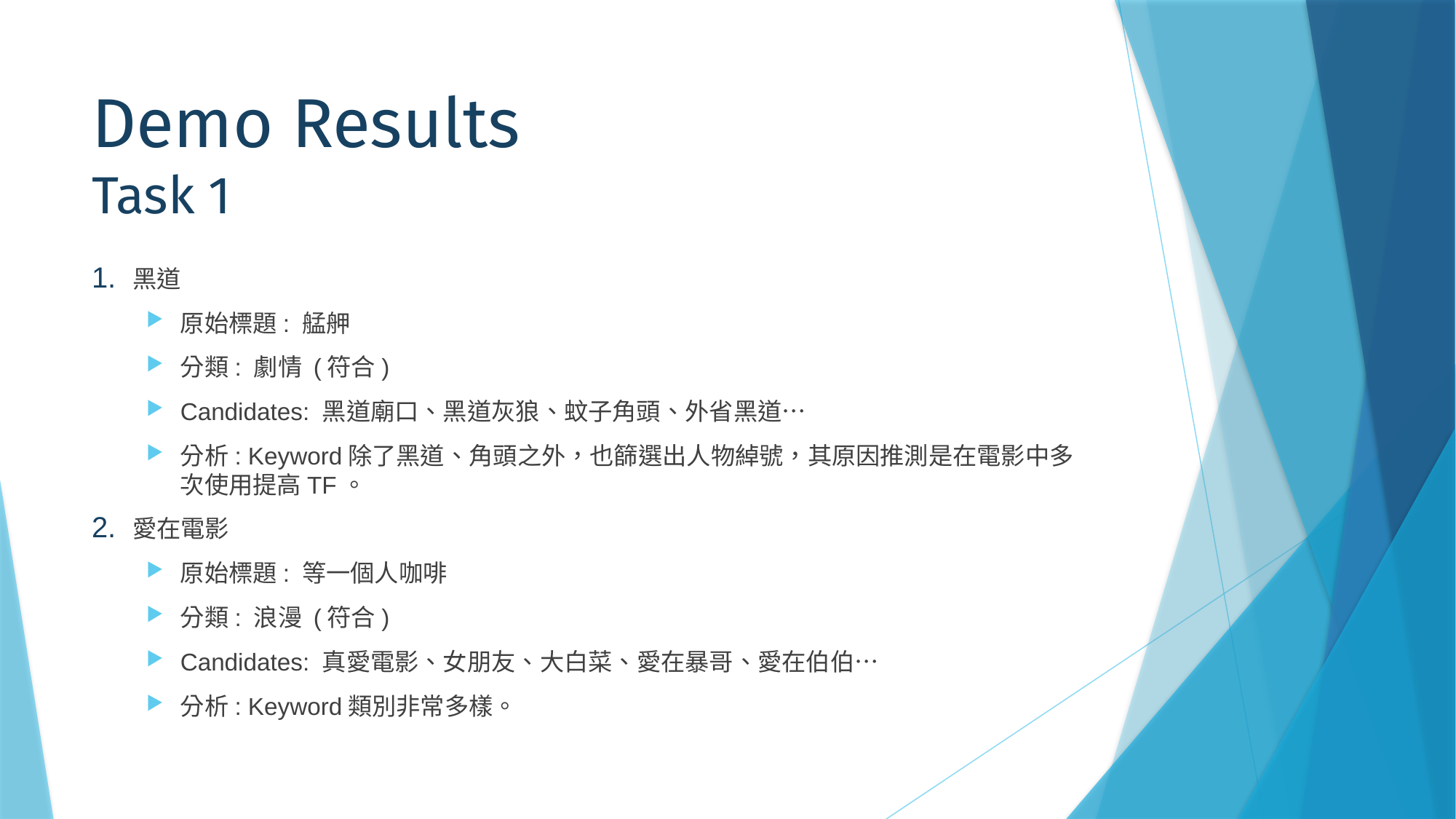

# Demo Results Task 1
黑道
原始標題: 艋舺
分類: 劇情 (符合)
Candidates: 黑道廟口、黑道灰狼、蚊子角頭、外省黑道…
分析: Keyword除了黑道、角頭之外，也篩選出人物綽號，其原因推測是在電影中多次使用提高TF。
愛在電影
原始標題: 等一個人咖啡
分類: 浪漫 (符合)
Candidates: 真愛電影、女朋友、大白菜、愛在暴哥、愛在伯伯…
分析: Keyword類別非常多樣。